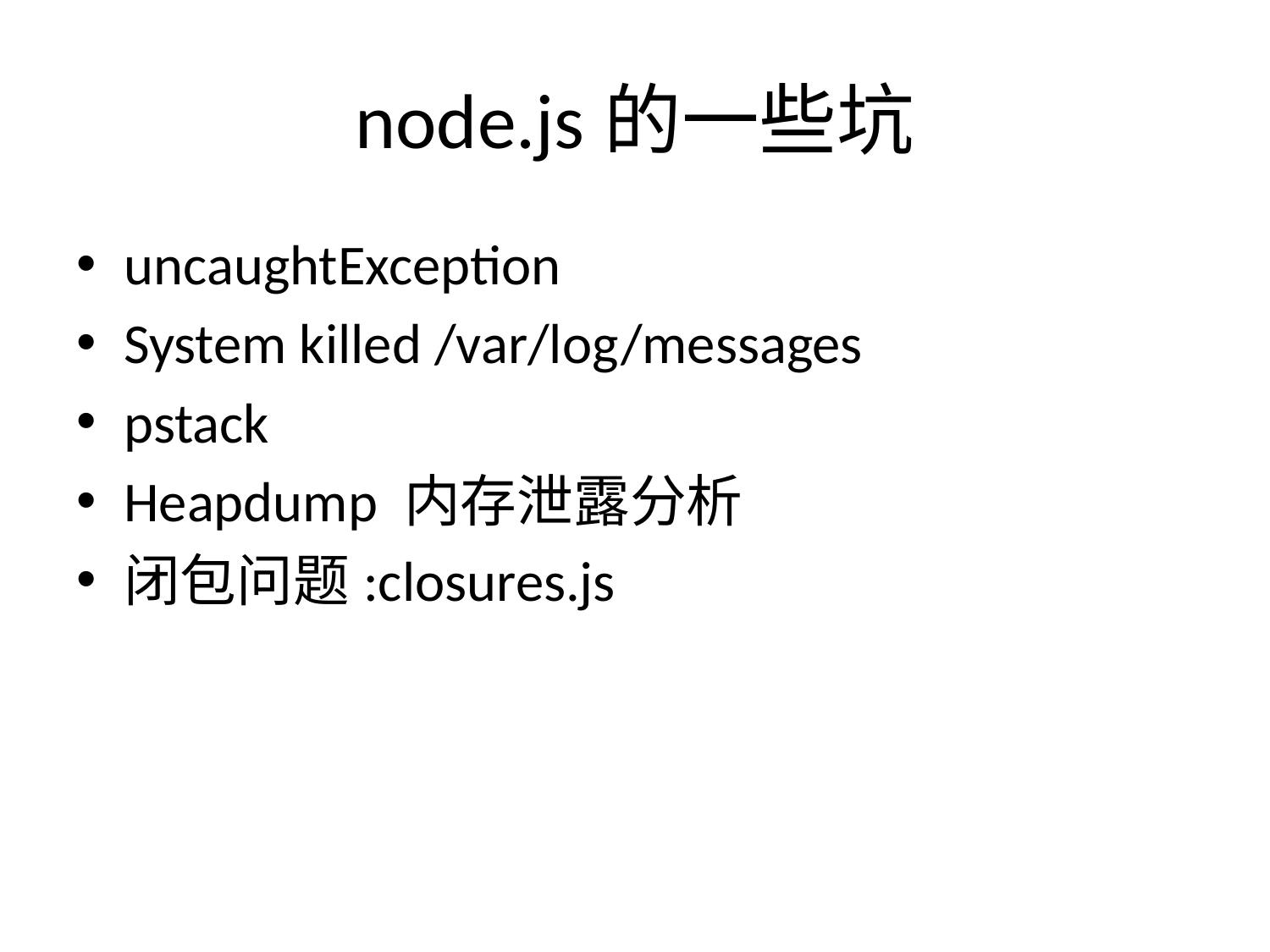

# node.js的一些坑
uncaughtException
System killed /var/log/messages
pstack
Heapdump 内存泄露分析
闭包问题:closures.js